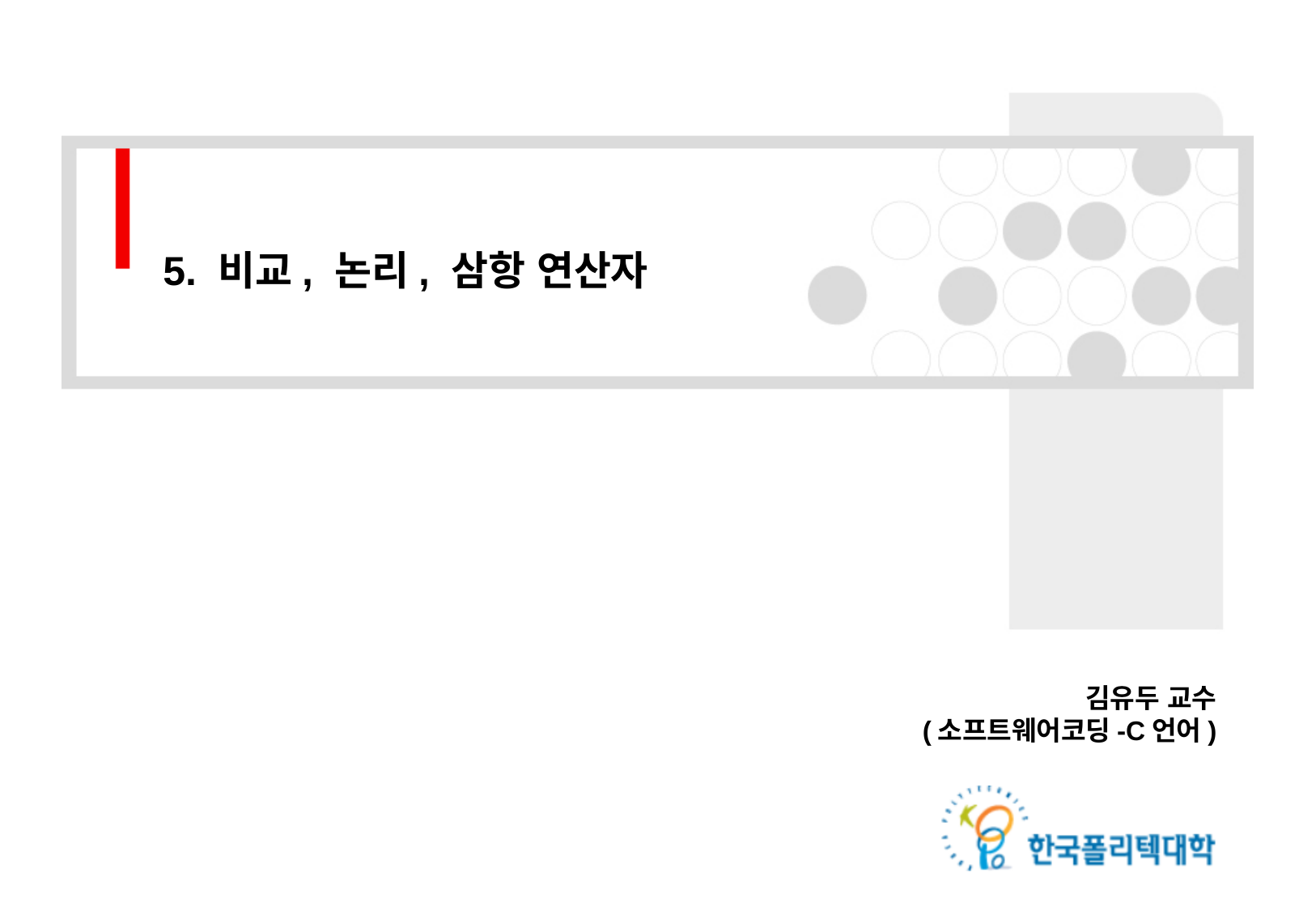

5. 비교, 논리, 삼항 연산자
김유두 교수
(소프트웨어코딩-C언어)